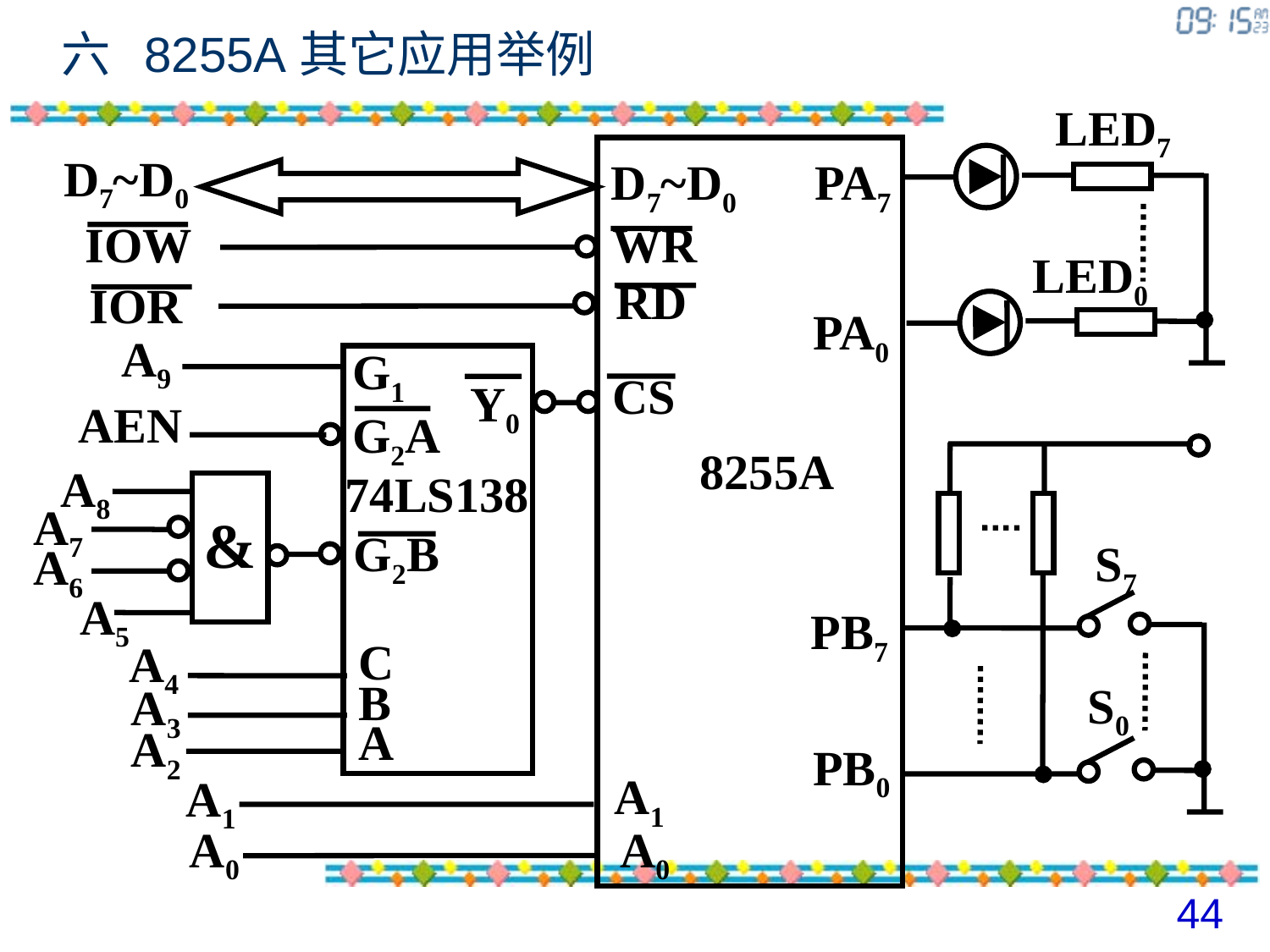

# 六  8255A其它应用举例
LED7

D7~D0
D7~D0

PA7

IOW
WR

LED0

RD
IOR

PA0

A9

G1

CS

Y0

AEN
G2A

8255A

A8
74LS138

A7

&
G2B

S7

A6

A5

PB7

A4

C

S0
A3
B

A
A2

PB0

A1

A1

A0
A0